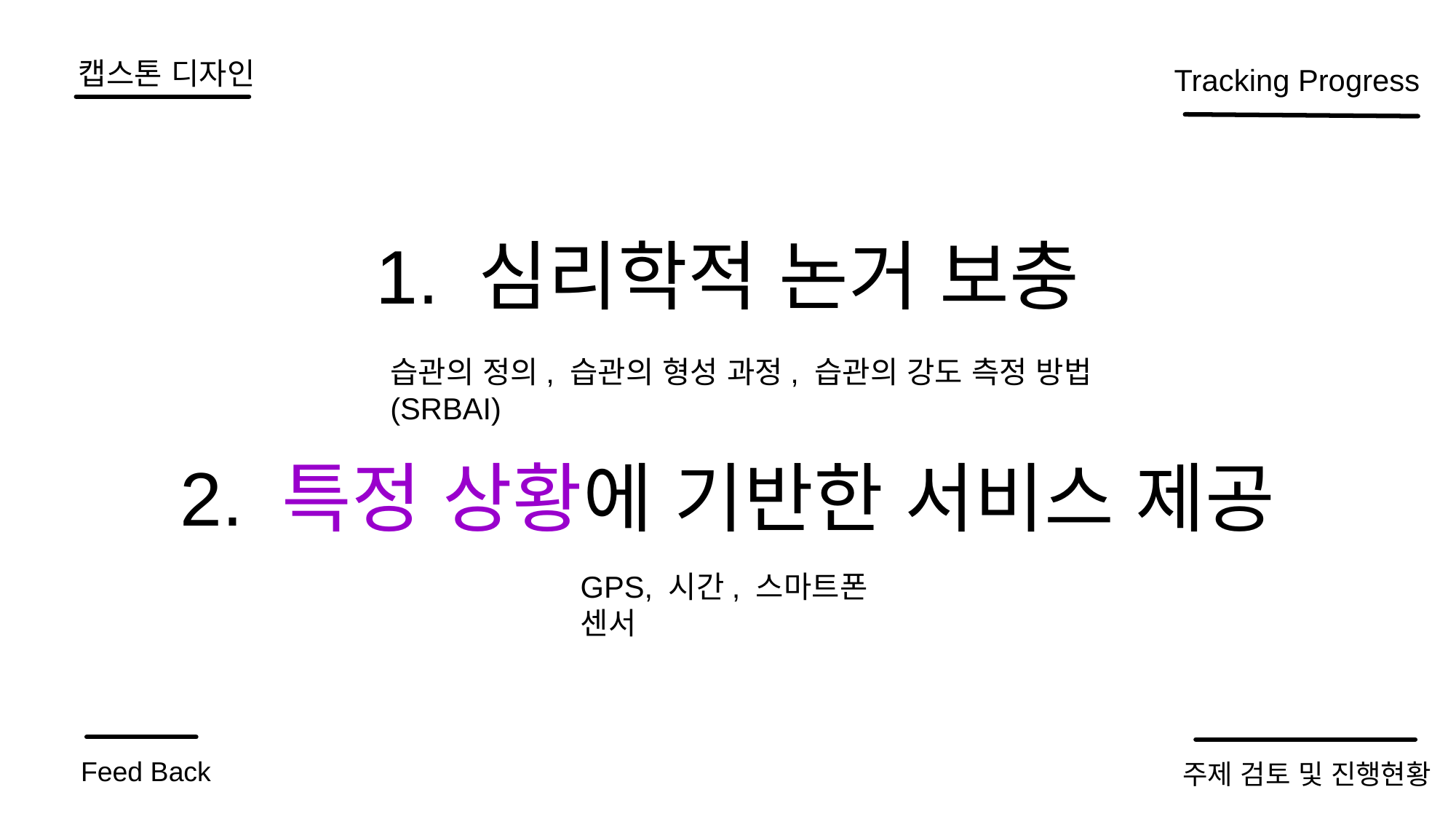

# 캡스톤 디자인
Tracking Progress
1. 심리학적 논거 보충
습관의 정의, 습관의 형성 과정, 습관의 강도 측정 방법(SRBAI)
2. 특정 상황에 기반한 서비스 제공
GPS, 시간, 스마트폰 센서
Feed Back
주제 검토 및 진행현황